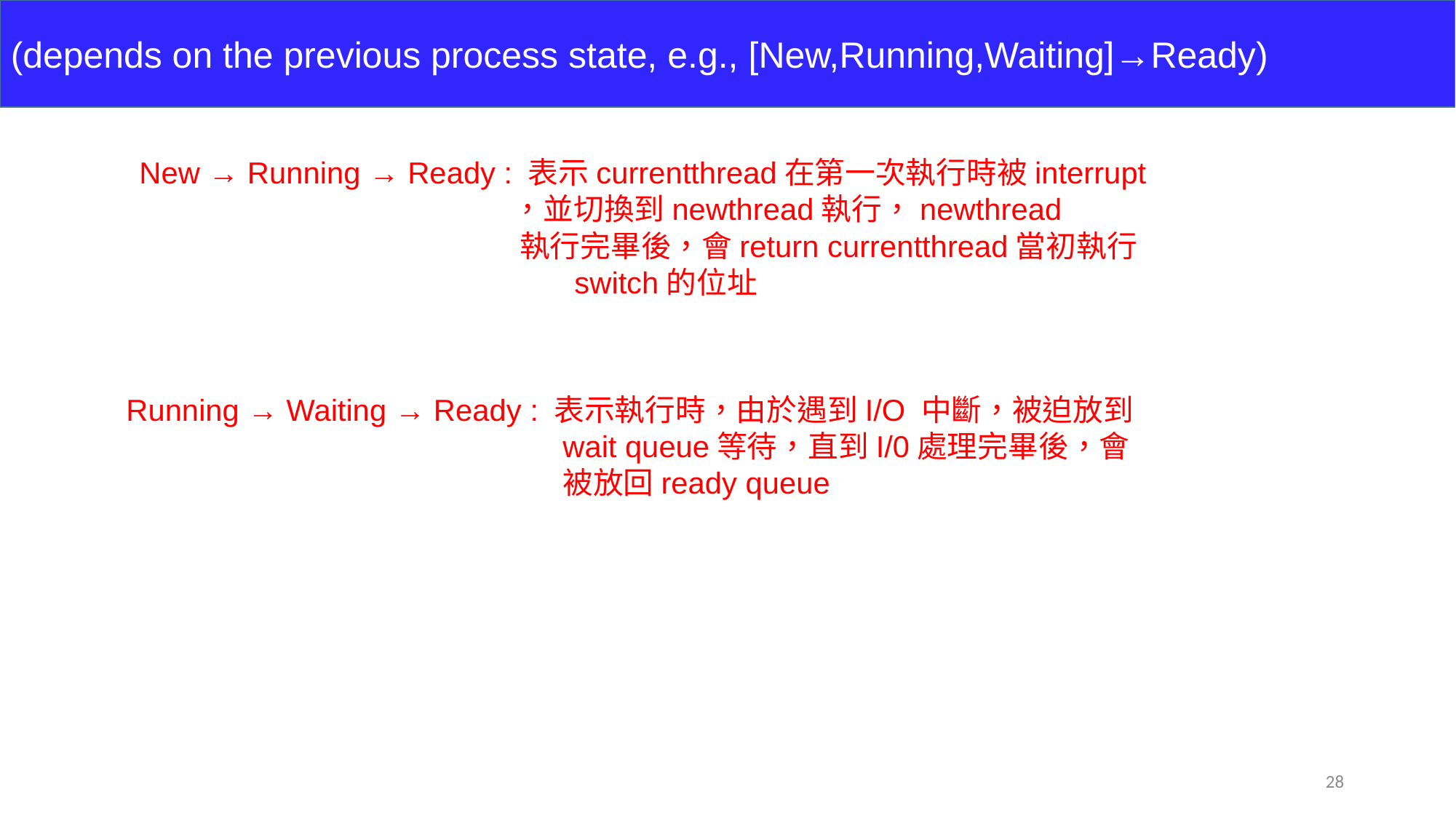

(depends on the previous process state, e.g., [New,Running,Waiting]→Ready)
New → Running → Ready : 表示currentthread在第一次執行時被interrupt
		                      ，並切換到newthread執行，newthread
		                       執行完畢後，會return currentthread當初執行
                                                    switch的位址
Running → Waiting → Ready : 表示執行時，由於遇到I/O 中斷，被迫放到
				wait queue等待，直到I/0處理完畢後，會
				被放回ready queue
28